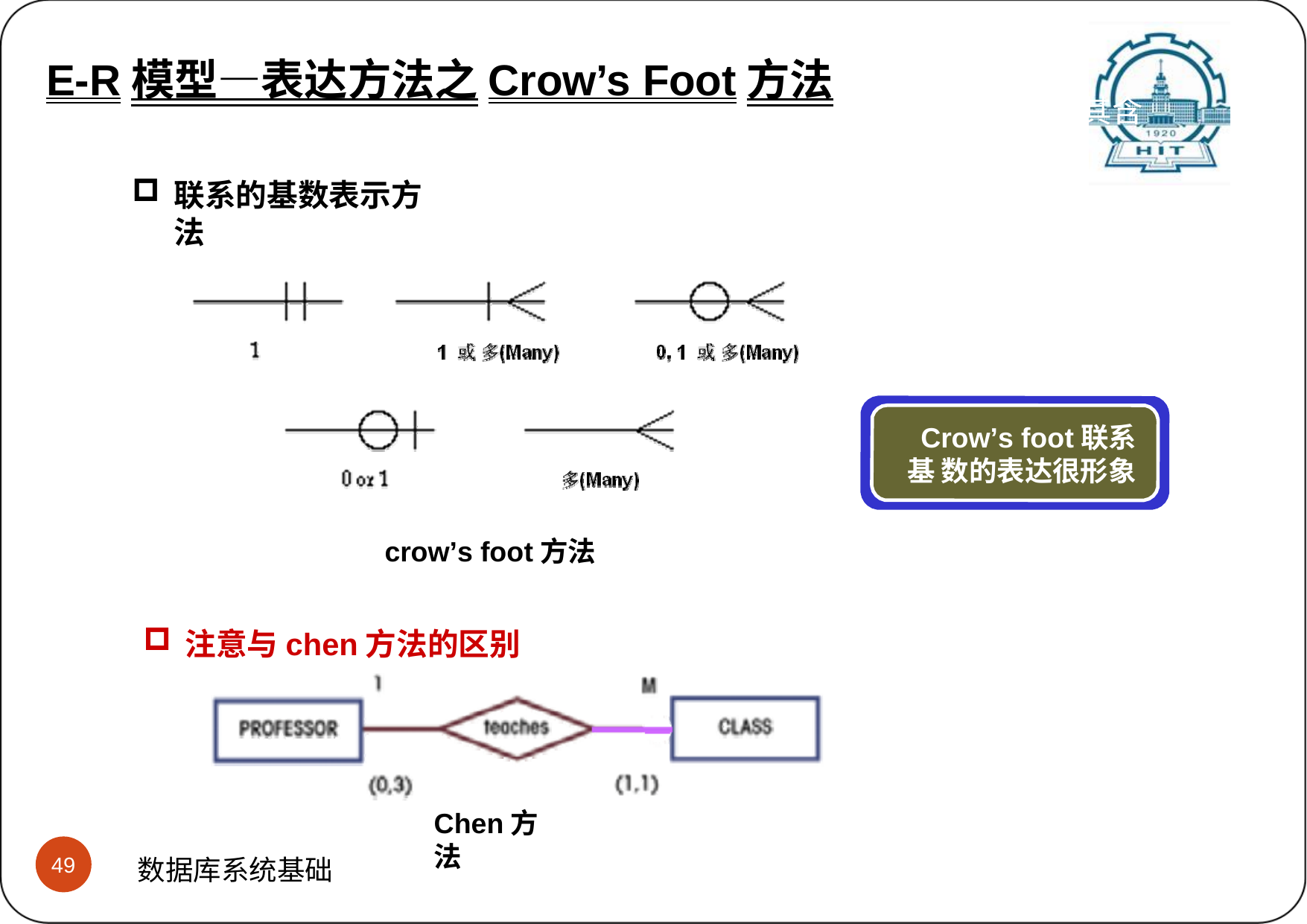

E-R模型—表达方法之Crow’s Foot方法
# E-R模型表达方法之Crow’s foot方法 (2)Crow’s foot方法的基本图元及其含义
联系的基数表示方法

Crow’s foot联系基 数的表达很形象

crow’s foot方法

注意与chen方法的区别

Chen方法